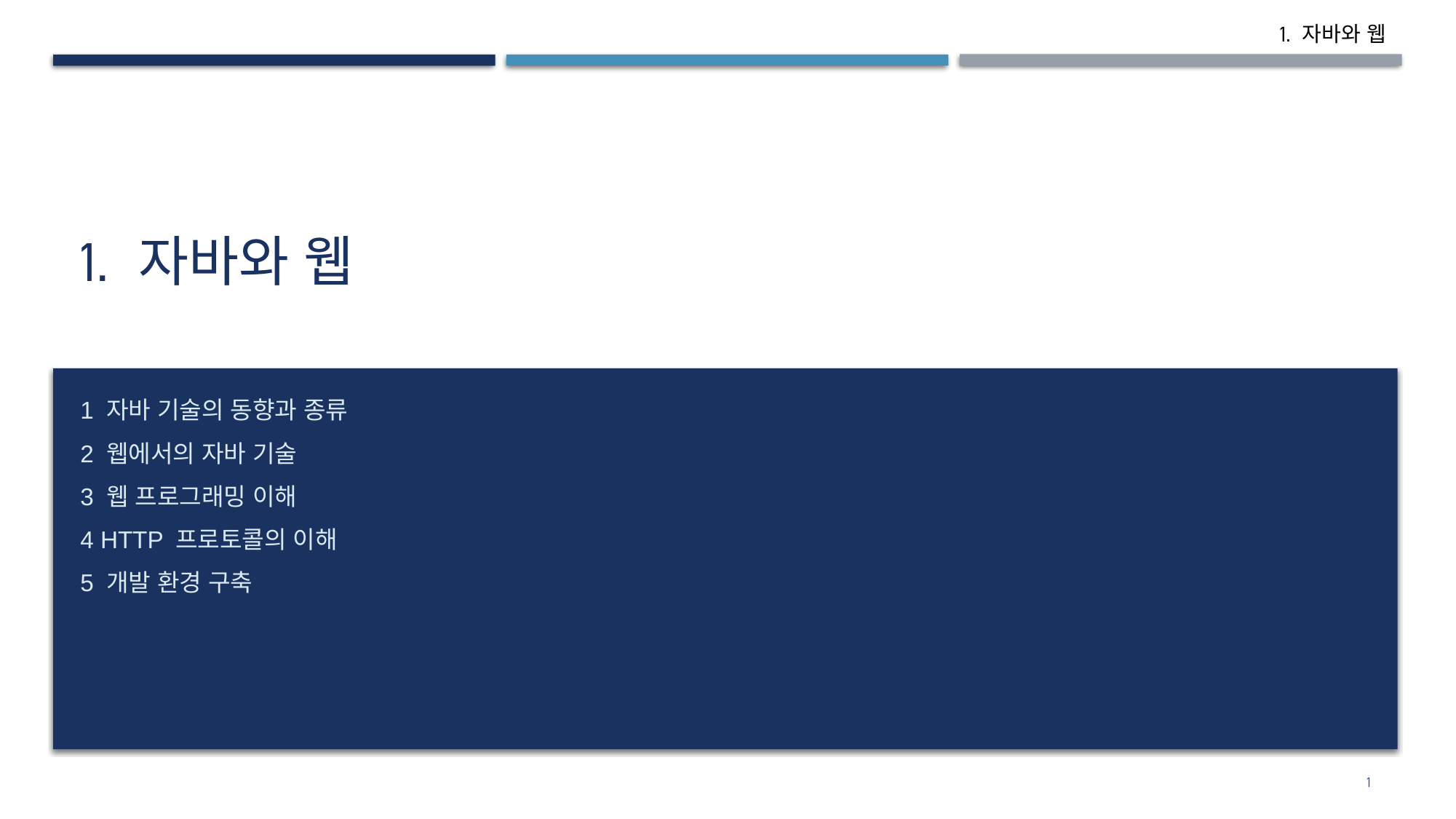

# 1. 자바와 웹
1 자바 기술의 동향과 종류
2 웹에서의 자바 기술
3 웹 프로그래밍 이해
4 HTTP 프로토콜의 이해
5 개발 환경 구축
1